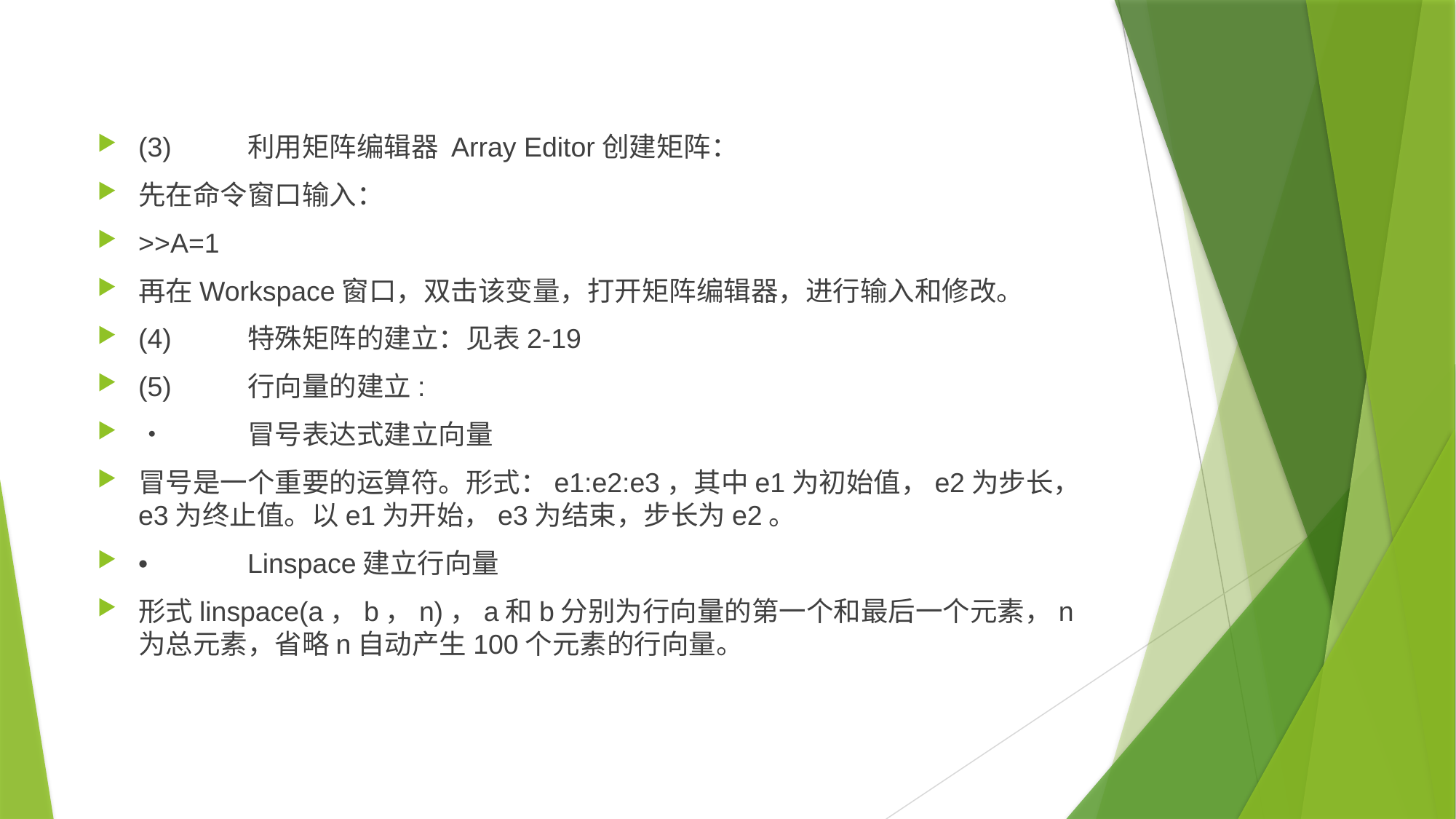

(3)	利用矩阵编辑器 Array Editor创建矩阵：
先在命令窗口输入：
>>A=1
再在Workspace窗口，双击该变量，打开矩阵编辑器，进行输入和修改。
(4)	特殊矩阵的建立：见表2-19
(5)	行向量的建立:
•	冒号表达式建立向量
冒号是一个重要的运算符。形式：e1:e2:e3，其中e1为初始值，e2为步长，e3为终止值。以e1为开始，e3为结束，步长为e2。
•	Linspace建立行向量
形式linspace(a，b，n)，a和b分别为行向量的第一个和最后一个元素，n为总元素，省略n自动产生100个元素的行向量。